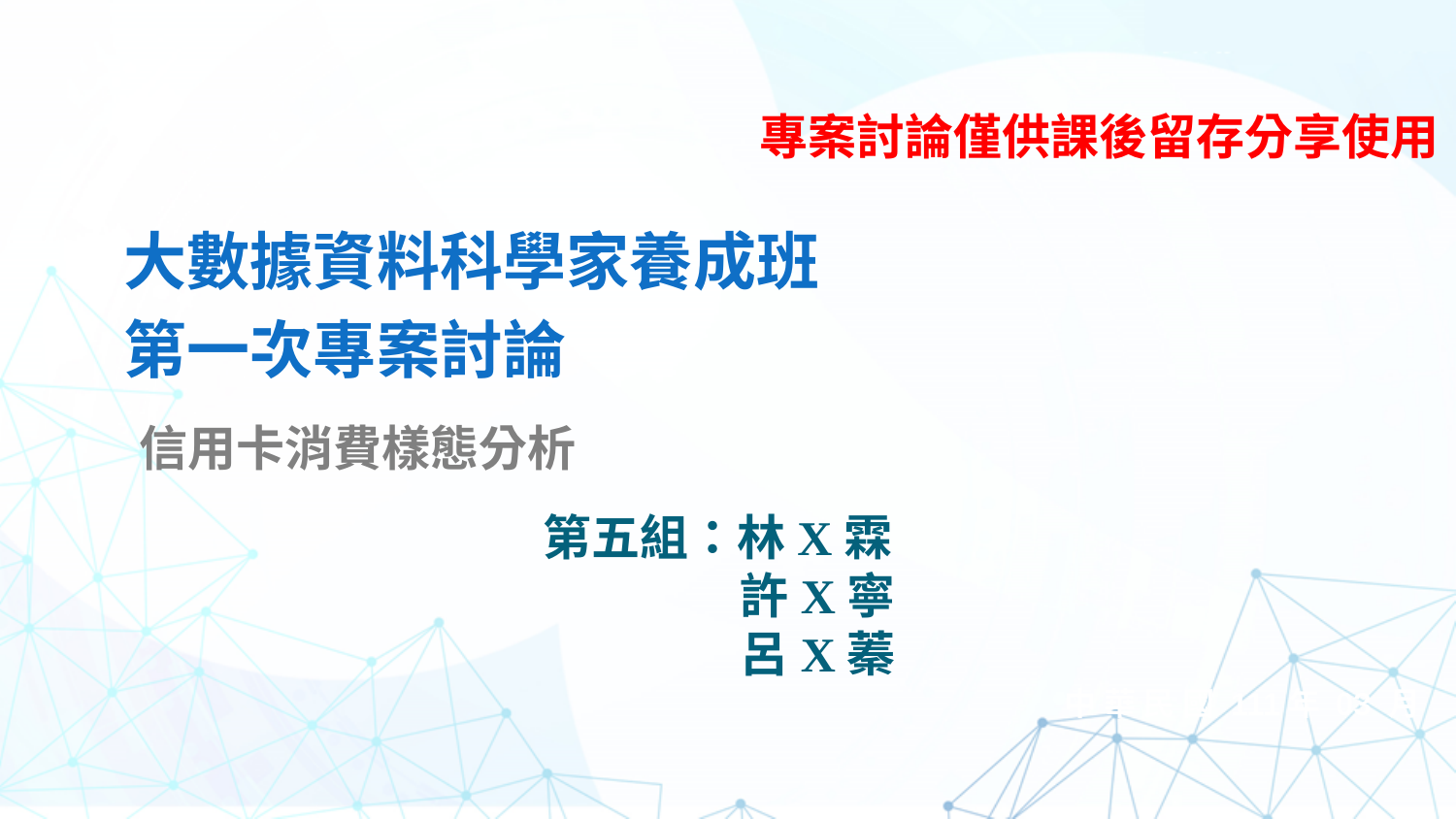

大數據資料科學家養成班
第一次專案討論
信用卡消費樣態分析
第五組：林X霖
	    許X寧
	    呂X蓁

中 華 民 國 111年 03 月